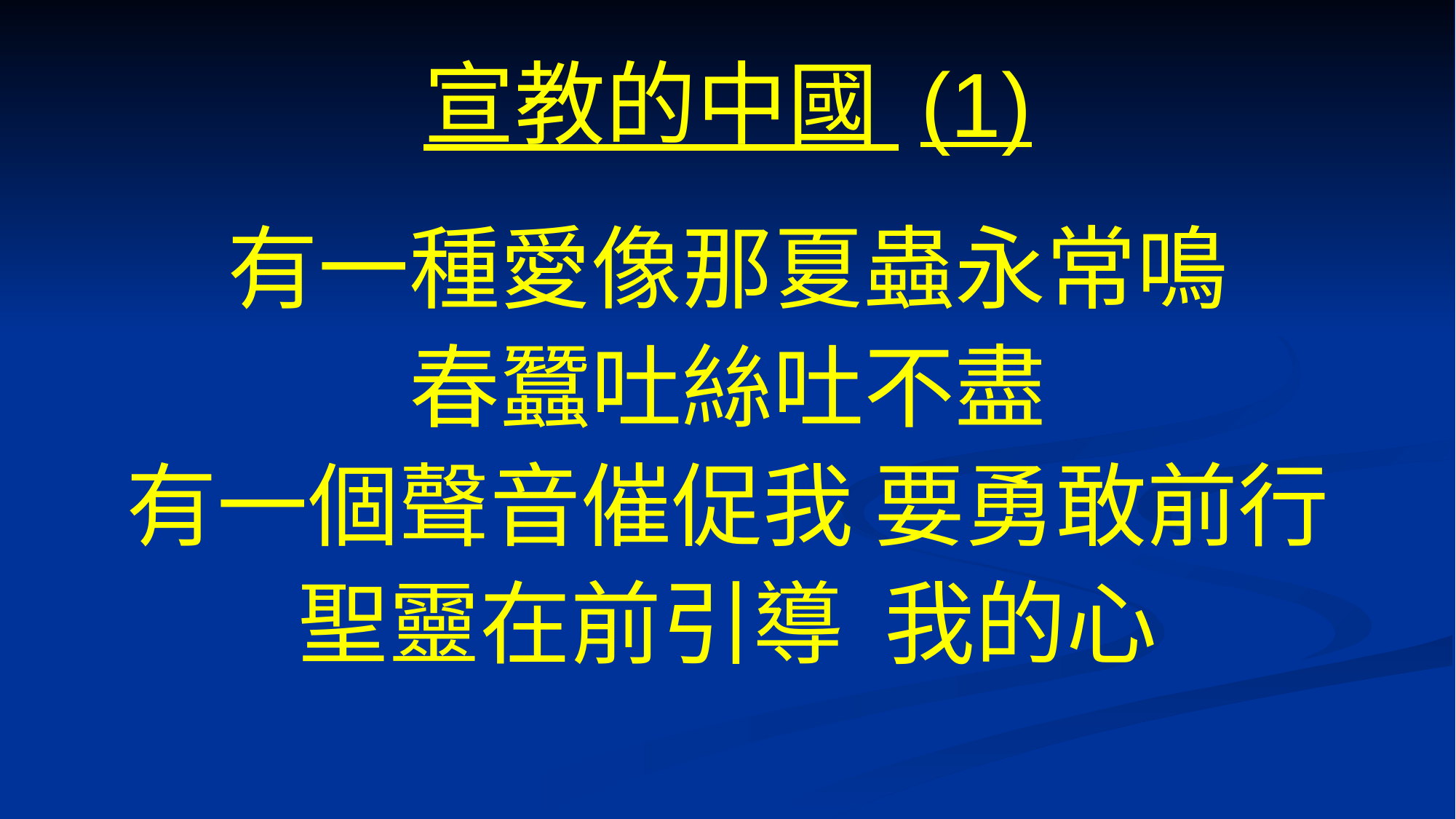

# 宣教的中國 (1)
有一種愛像那夏蟲永常鳴
春蠶吐絲吐不盡
有一個聲音催促我 要勇敢前行
聖靈在前引導  我的心